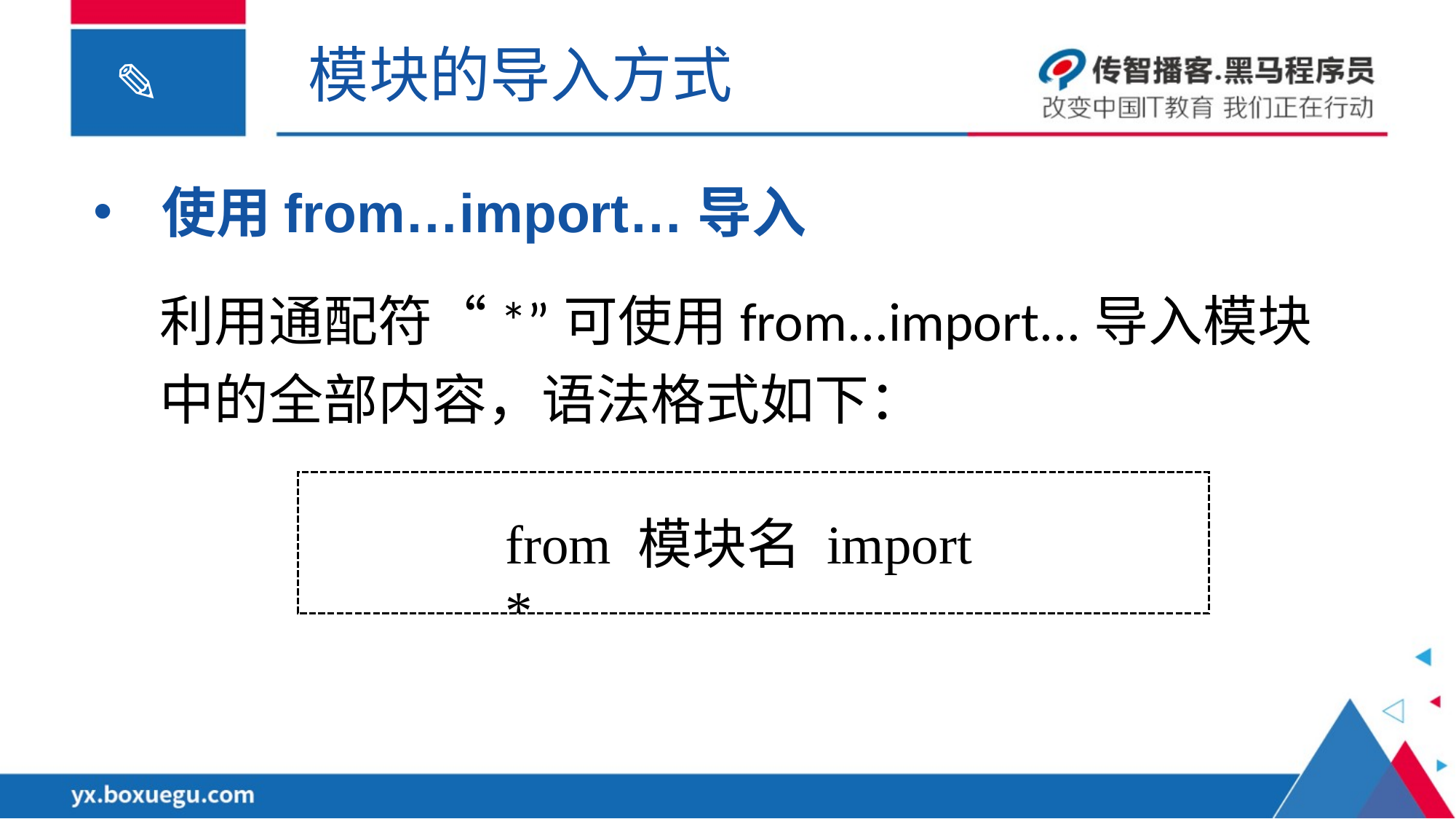

模块的导入方式
使用from…import…导入
利用通配符“*”可使用from...import...导入模块中的全部内容，语法格式如下：

from 模块名 import *